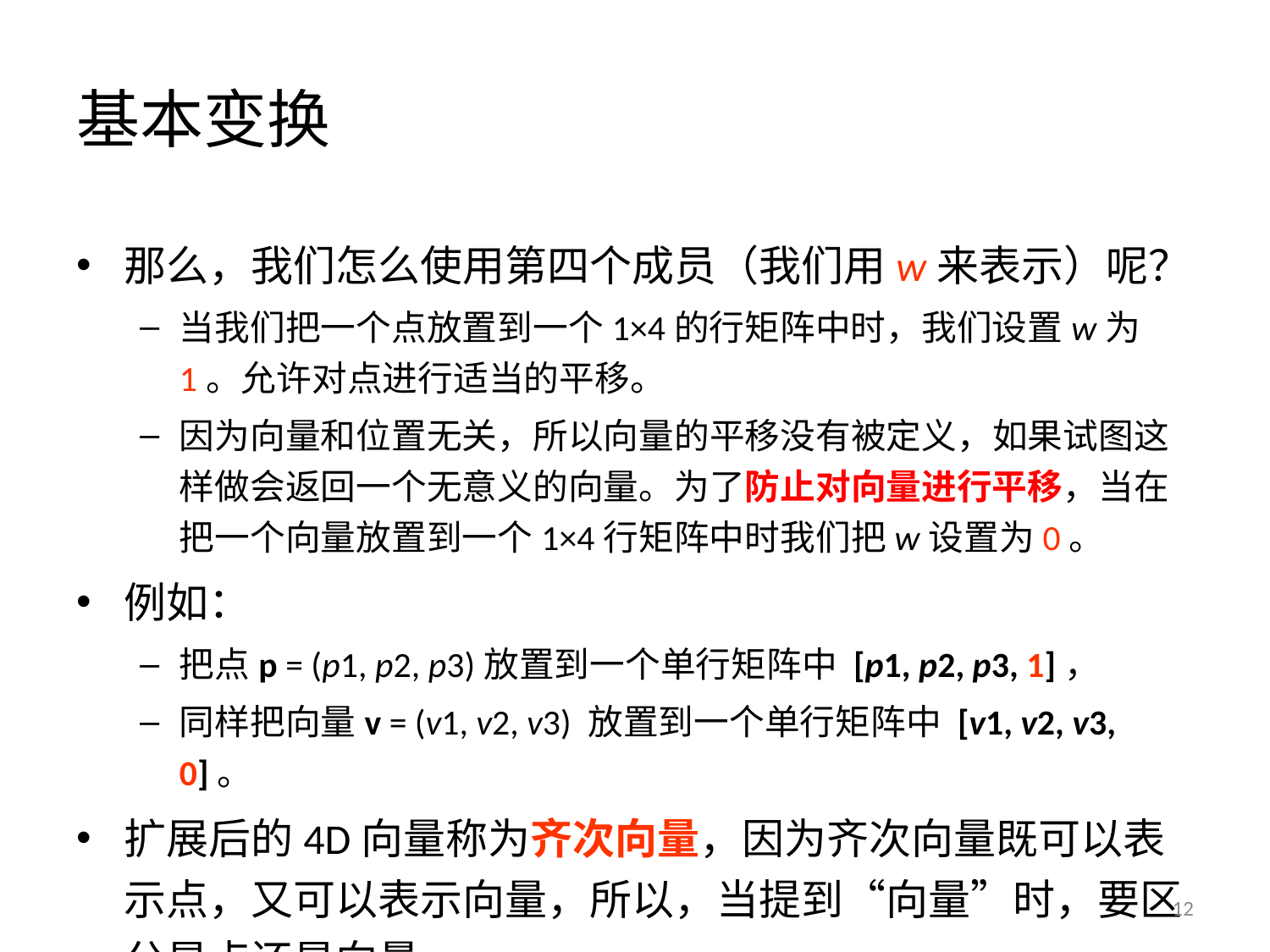

# 基本变换
那么，我们怎么使用第四个成员（我们用w来表示）呢？
当我们把一个点放置到一个1×4的行矩阵中时，我们设置w为1。允许对点进行适当的平移。
因为向量和位置无关，所以向量的平移没有被定义，如果试图这样做会返回一个无意义的向量。为了防止对向量进行平移，当在把一个向量放置到一个1×4行矩阵中时我们把w设置为0。
例如：
把点p = (p1, p2, p3)放置到一个单行矩阵中 [p1, p2, p3, 1]，
同样把向量v = (v1, v2, v3) 放置到一个单行矩阵中 [v1, v2, v3, 0]。
扩展后的4D向量称为齐次向量，因为齐次向量既可以表示点，又可以表示向量，所以，当提到“向量”时，要区分是点还是向量
12